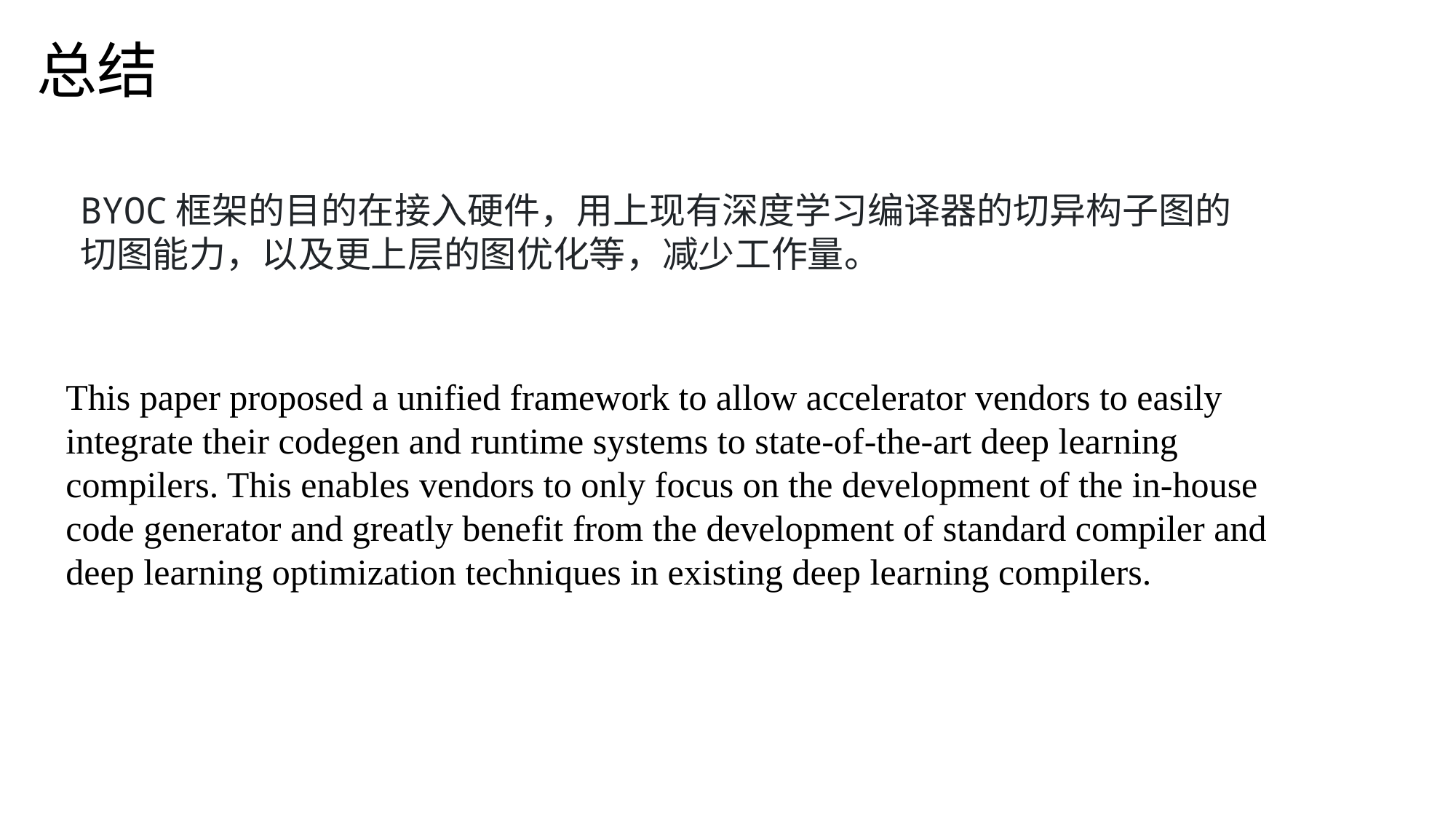

总结
BYOC框架的目的在接入硬件，用上现有深度学习编译器的切异构子图的切图能力，以及更上层的图优化等，减少工作量。
This paper proposed a unified framework to allow accelerator vendors to easily integrate their codegen and runtime systems to state-of-the-art deep learning compilers. This enables vendors to only focus on the development of the in-house code generator and greatly benefit from the development of standard compiler and deep learning optimization techniques in existing deep learning compilers.